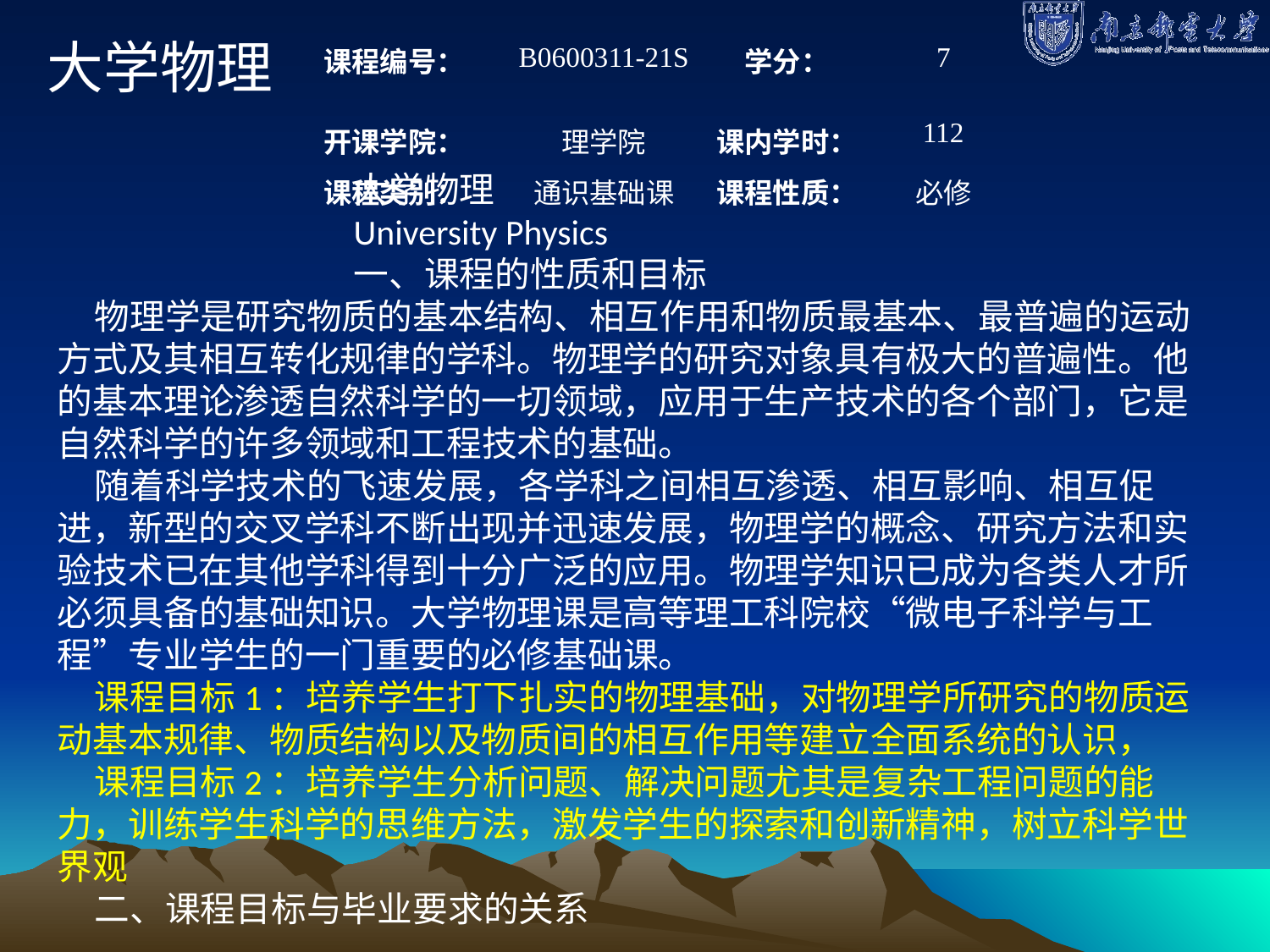

| 课程编号： | B0600311-21S | 学分： | 7 |
| --- | --- | --- | --- |
| 开课学院： | 理学院 | 课内学时： | 112 |
| 课程类别： | 通识基础课 | 课程性质： | 必修 |
大学物理
大学物理
University Physics
一、课程的性质和目标
物理学是研究物质的基本结构、相互作用和物质最基本、最普遍的运动方式及其相互转化规律的学科。物理学的研究对象具有极大的普遍性。他的基本理论渗透自然科学的一切领域，应用于生产技术的各个部门，它是自然科学的许多领域和工程技术的基础。
随着科学技术的飞速发展，各学科之间相互渗透、相互影响、相互促进，新型的交叉学科不断出现并迅速发展，物理学的概念、研究方法和实验技术已在其他学科得到十分广泛的应用。物理学知识已成为各类人才所必须具备的基础知识。大学物理课是高等理工科院校“微电子科学与工程”专业学生的一门重要的必修基础课。
课程目标1：培养学生打下扎实的物理基础，对物理学所研究的物质运动基本规律、物质结构以及物质间的相互作用等建立全面系统的认识，
课程目标2：培养学生分析问题、解决问题尤其是复杂工程问题的能力，训练学生科学的思维方法，激发学生的探索和创新精神，树立科学世界观
二、课程目标与毕业要求的关系

33